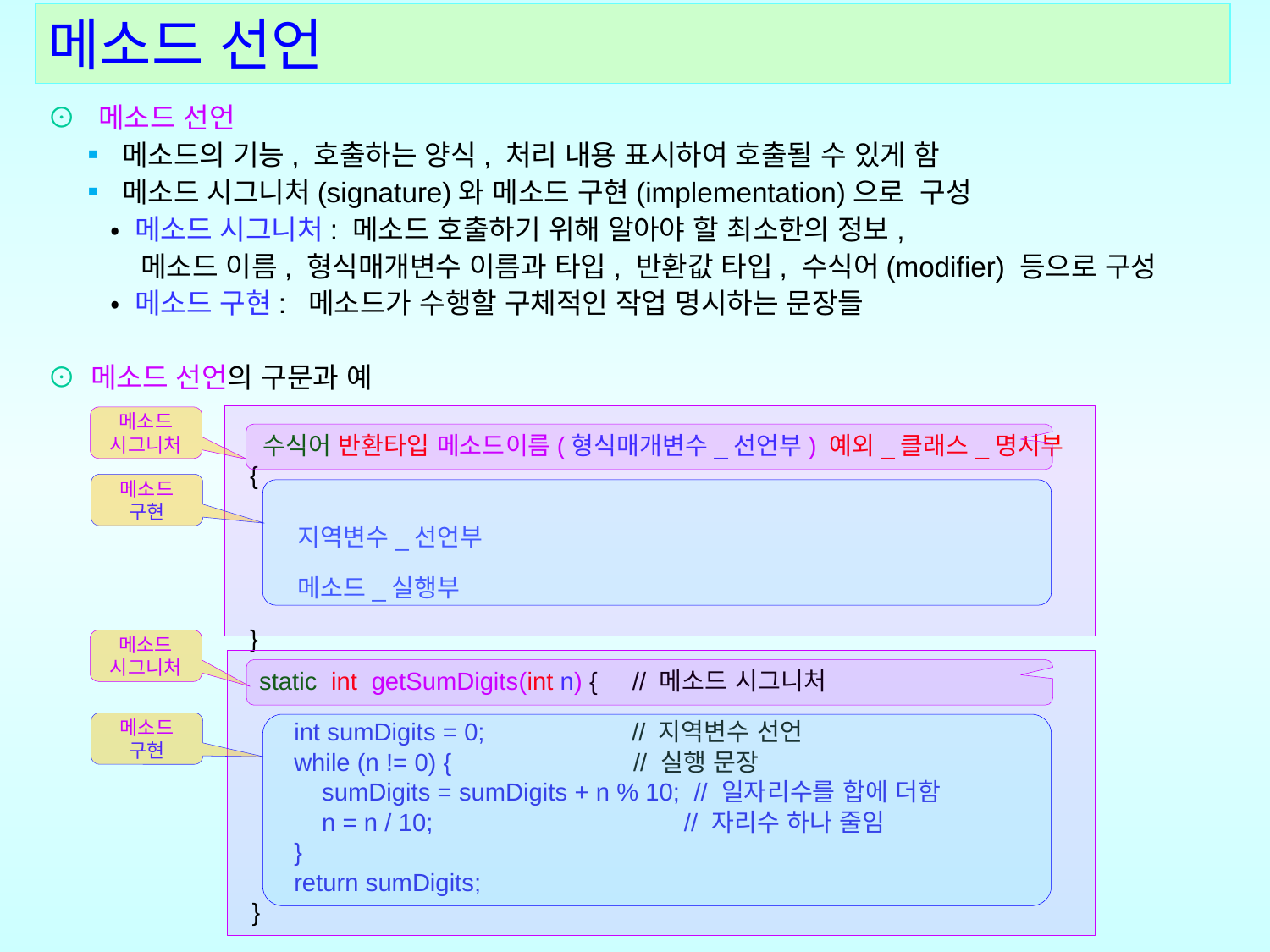

메소드 선언
⊙  메소드 선언
    ▪ 메소드의 기능, 호출하는 양식, 처리 내용 표시하여 호출될 수 있게 함
    ▪ 메소드 시그니처(signature)와 메소드 구현(implementation)으로  구성
        • 메소드 시그니처: 메소드 호출하기 위해 알아야 할 최소한의 정보,
           메소드 이름, 형식매개변수 이름과 타입, 반환값 타입, 수식어(modifier) 등으로 구성
        • 메소드 구현:  메소드가 수행할 구체적인 작업 명시하는 문장들

⊙ 메소드 선언의 구문과 예
 수식어 반환타입 메소드이름(형식매개변수_선언부) 예외_클래스_명시부     {
      지역변수_선언부
      메소드_실행부
}
메소드
시그니처

메소드
구현

메소드
시그니처
 static  int  getSumDigits(int n) {     // 메소드 시그니처
      int sumDigits = 0;                     // 지역변수 선언
      while (n != 0) {                          // 실행 문장
          sumDigits = sumDigits + n % 10;  // 일자리수를 합에 더함
          n = n / 10;                                    // 자리수 하나 줄임
      }
      return sumDigits;
}

메소드
구현